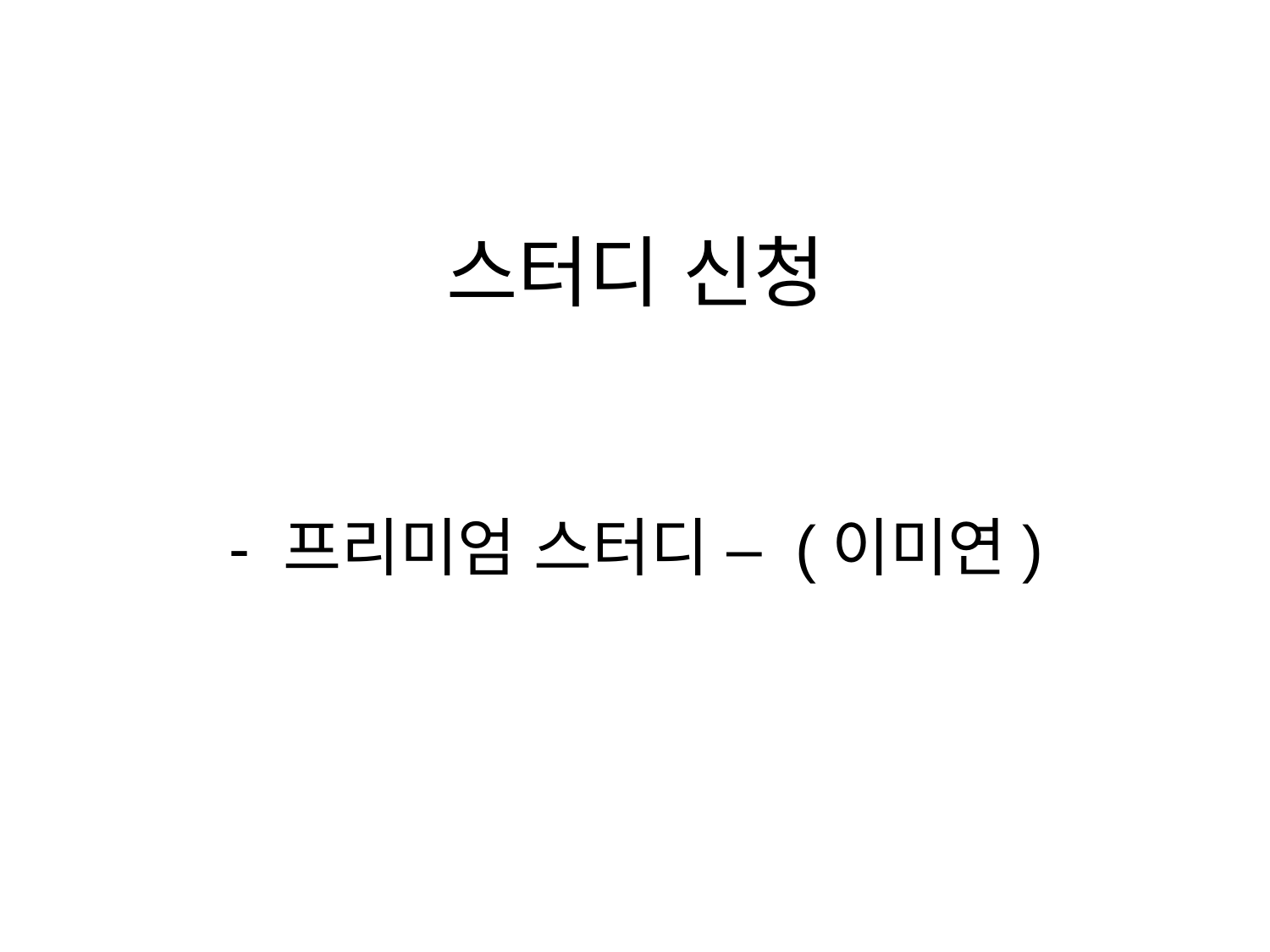

# 스터디 신청
- 프리미엄 스터디 – (이미연)